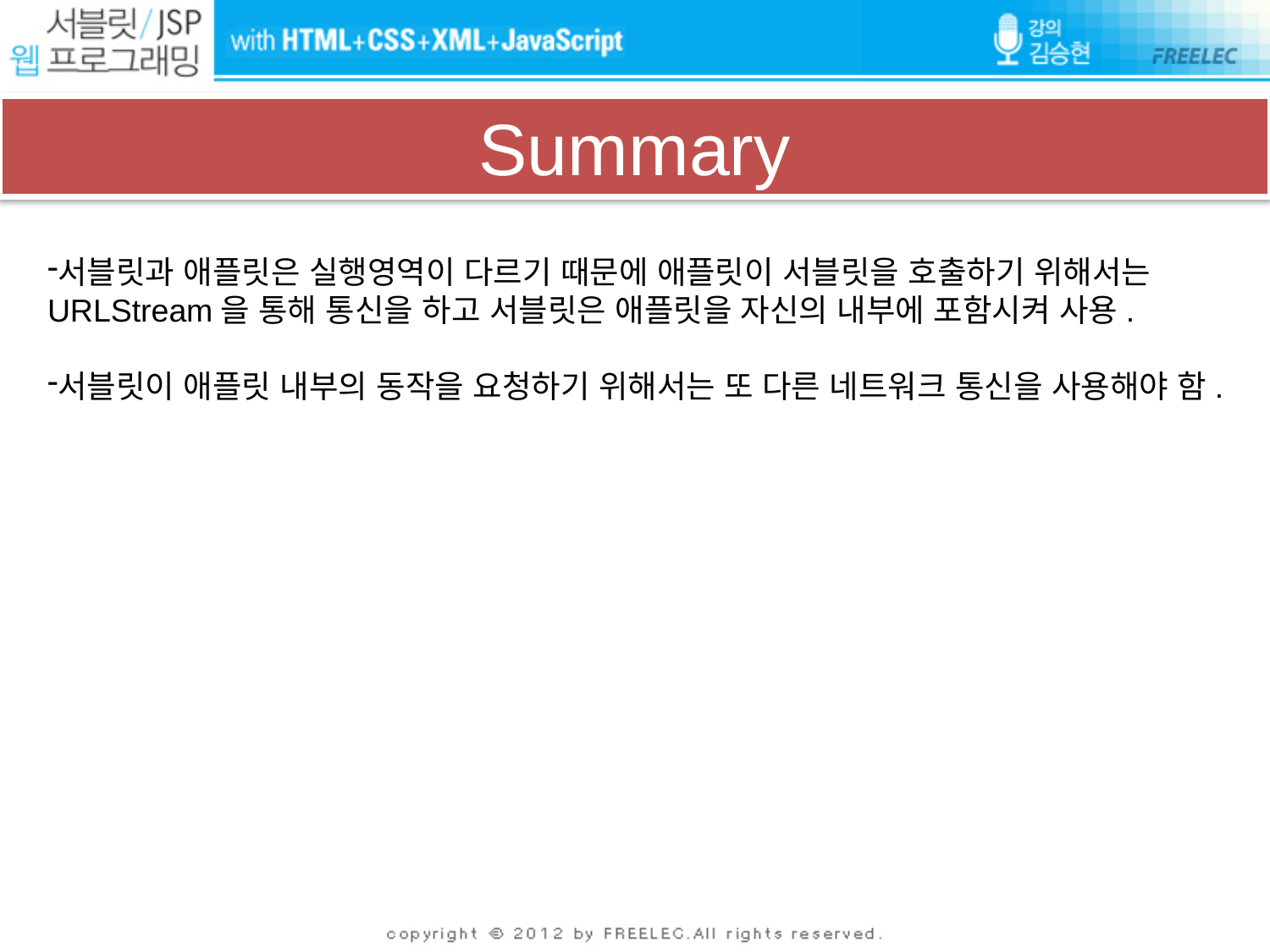

# Summary
서블릿과 애플릿은 실행영역이 다르기 때문에 애플릿이 서블릿을 호출하기 위해서는 URLStream을 통해 통신을 하고 서블릿은 애플릿을 자신의 내부에 포함시켜 사용.

서블릿이 애플릿 내부의 동작을 요청하기 위해서는 또 다른 네트워크 통신을 사용해야 함.